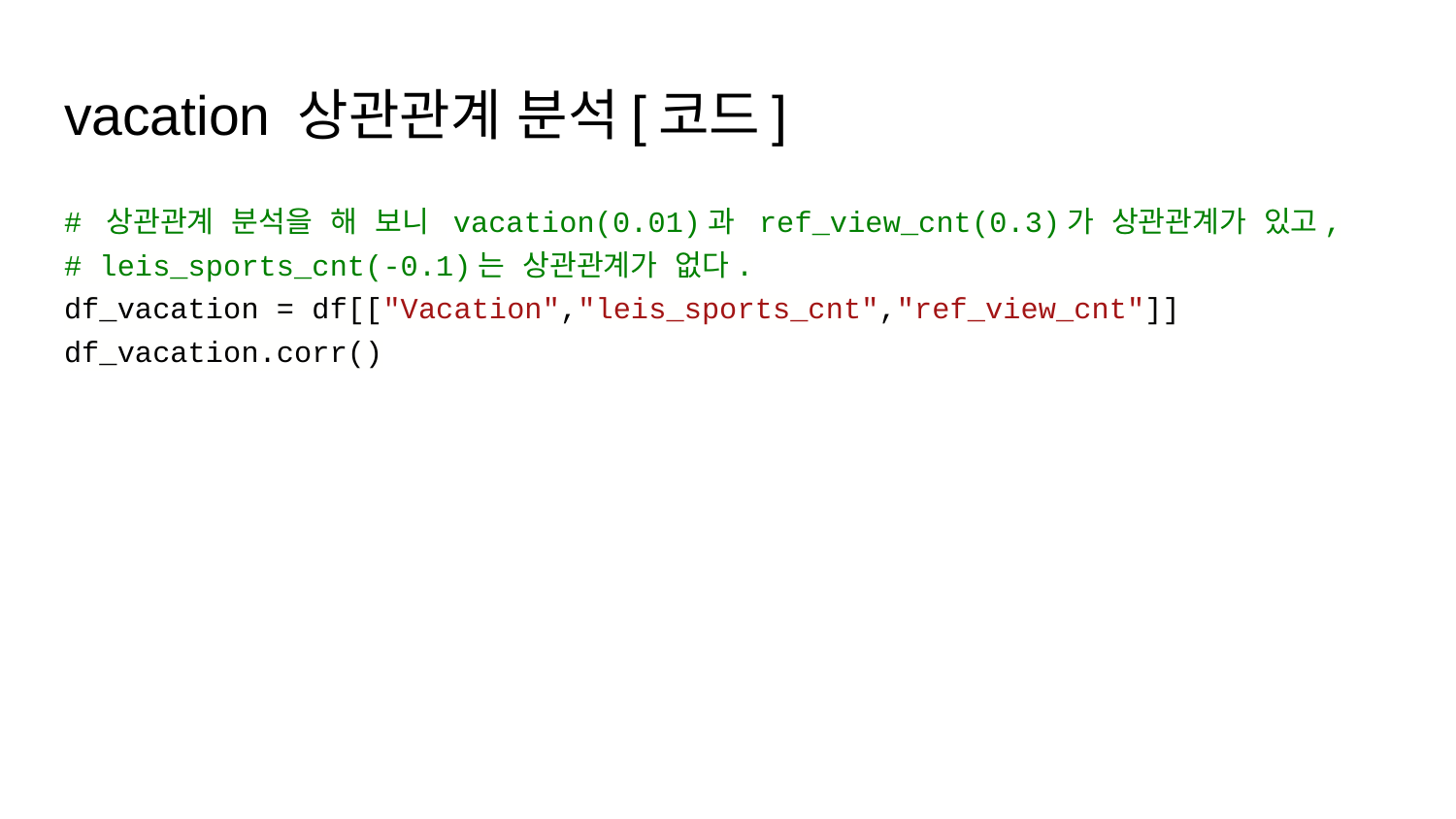

# vacation 상관관계 분석[코드]
# 상관관계 분석을 해 보니 vacation(0.01)과 ref_view_cnt(0.3)가 상관관계가 있고,
# leis_sports_cnt(-0.1)는 상관관계가 없다.
df_vacation = df[["Vacation","leis_sports_cnt","ref_view_cnt"]]
df_vacation.corr()